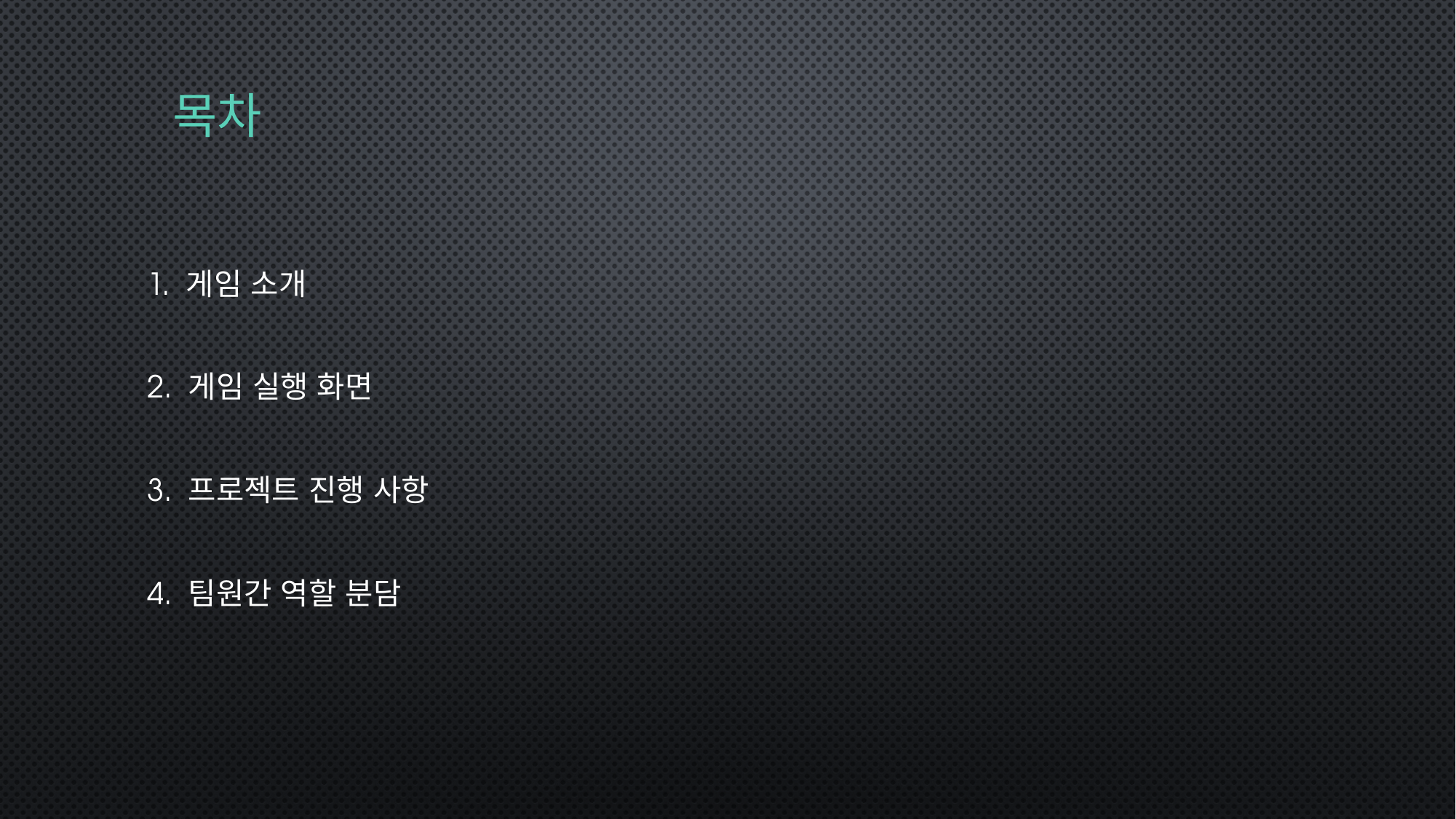

# 목차
1. 게임 소개

2. 게임 실행 화면

3. 프로젝트 진행 사항

4. 팀원간 역할 분담